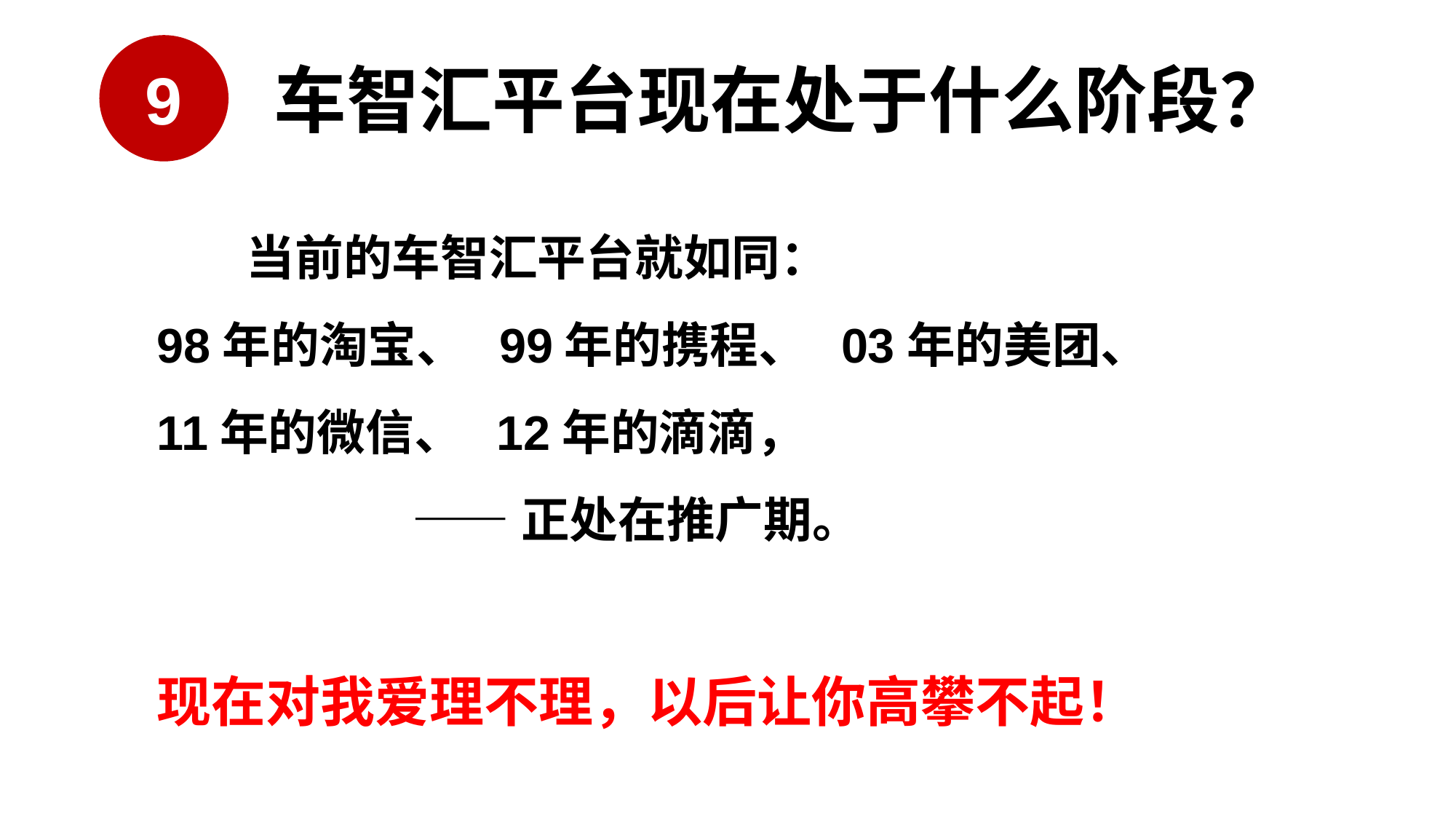

9
车智汇平台现在处于什么阶段？
       当前的车智汇平台就如同：
98年的淘宝、  99年的携程、  03年的美团、
11年的微信、  12年的滴滴，
                       ——正处在推广期。

现在对我爱理不理，以后让你高攀不起！